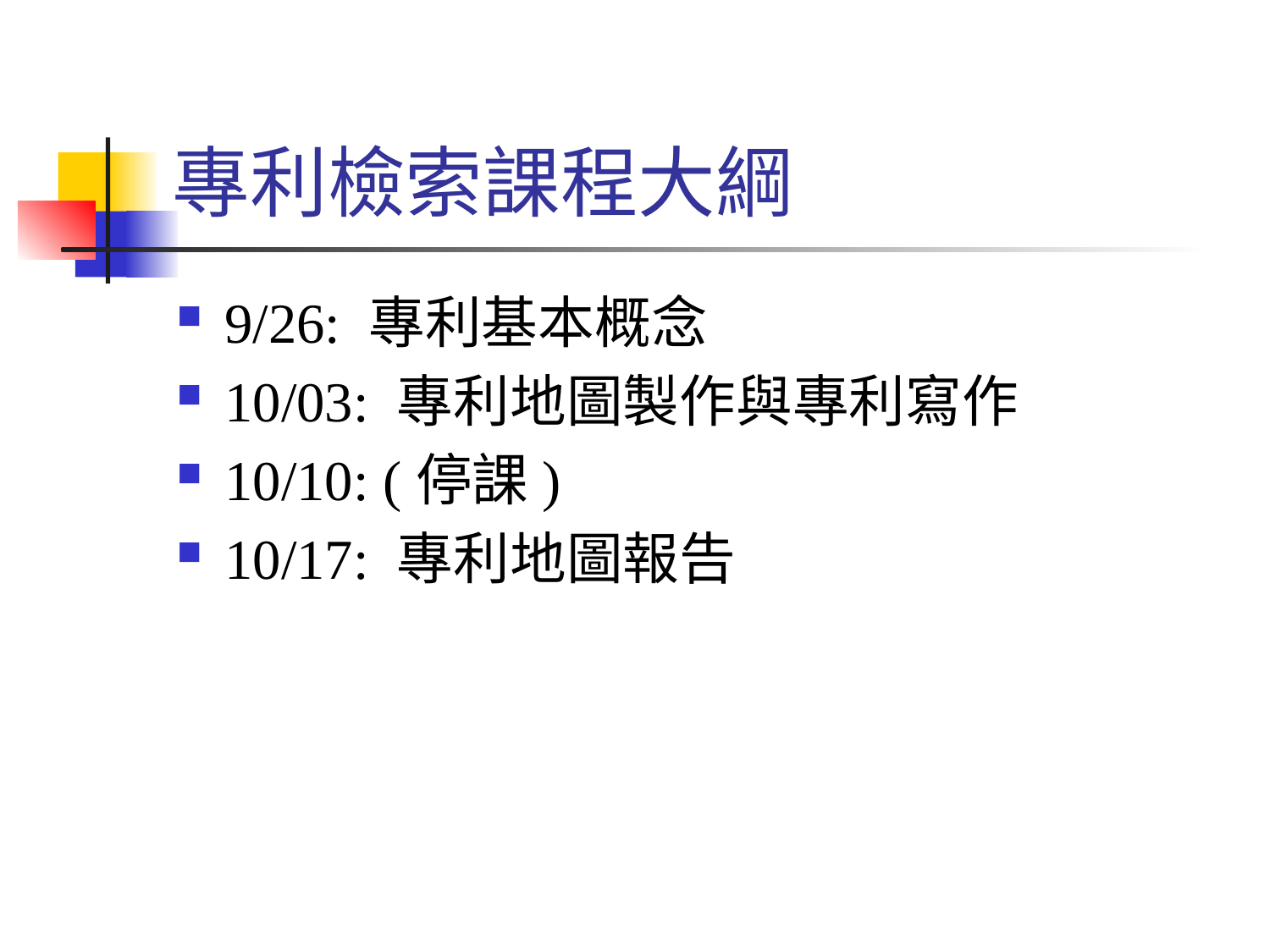

# 專利檢索課程大綱
9/26: 專利基本概念
10/03: 專利地圖製作與專利寫作
10/10: (停課)
10/17: 專利地圖報告